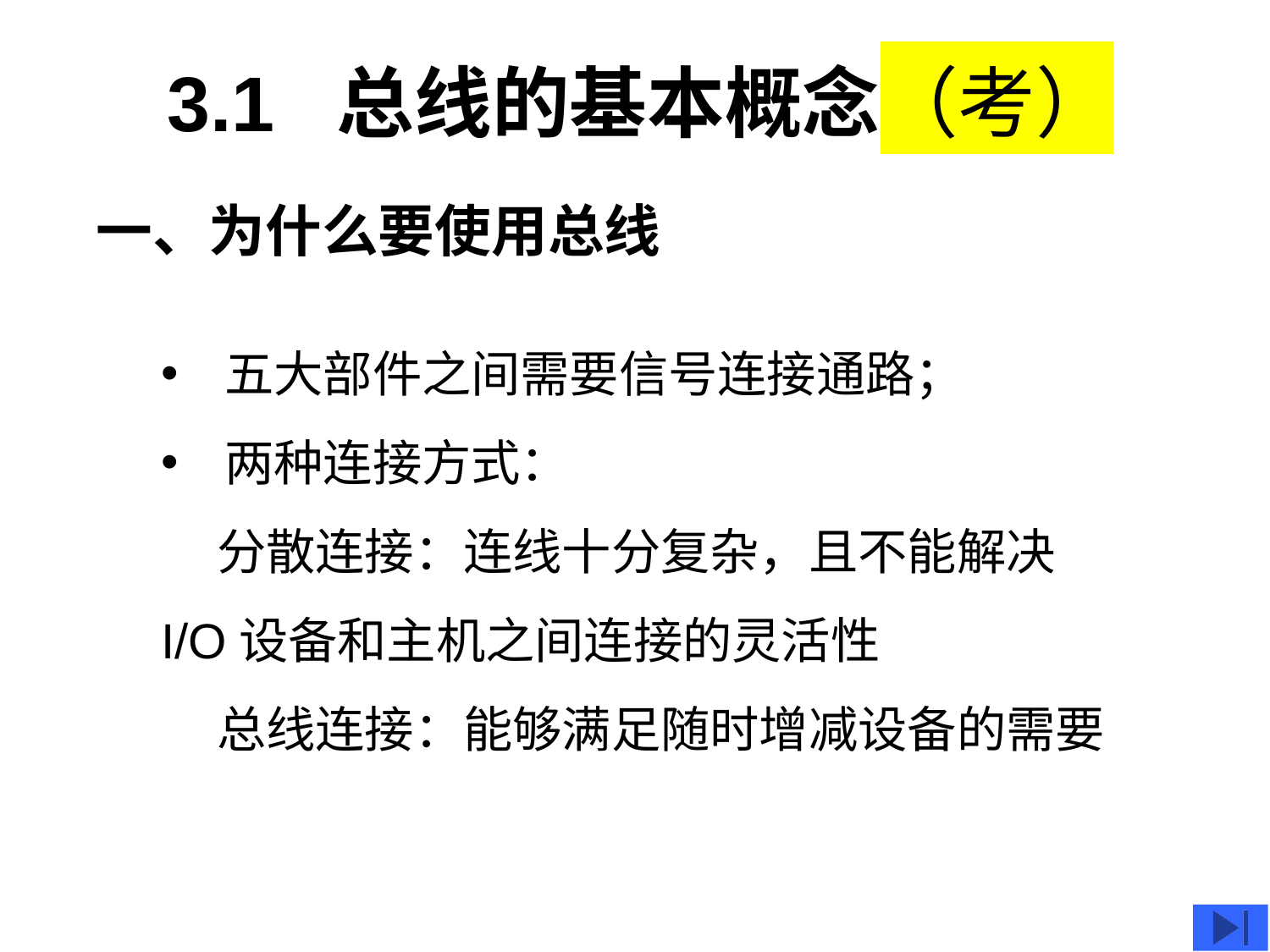

# 3.1  总线的基本概念（考）
一、为什么要使用总线
五大部件之间需要信号连接通路；
两种连接方式：
    分散连接：连线十分复杂，且不能解决I/O设备和主机之间连接的灵活性
    总线连接：能够满足随时增减设备的需要